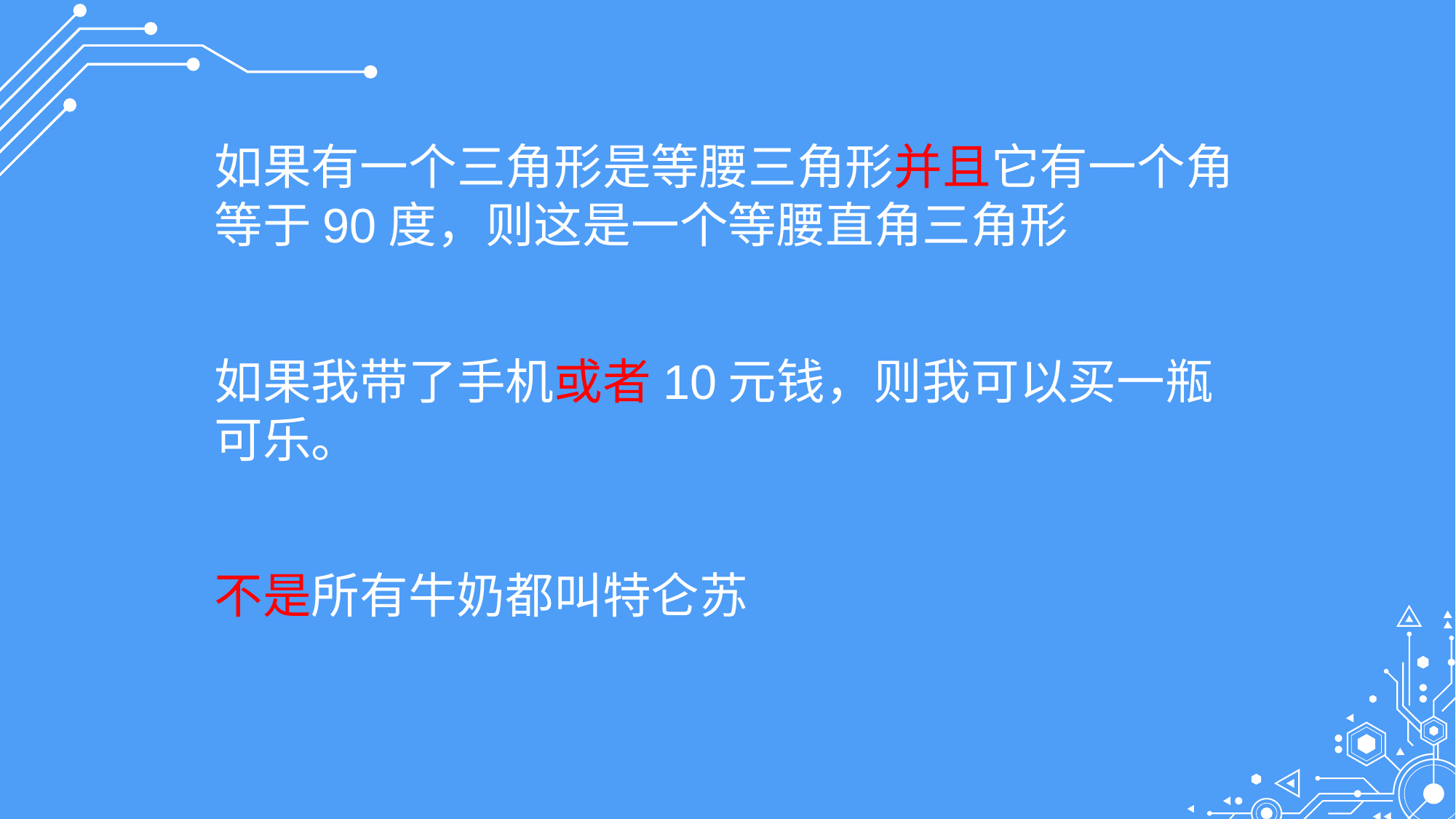

如果有一个三角形是等腰三角形并且它有一个角等于90度，则这是一个等腰直角三角形
如果我带了手机或者10元钱，则我可以买一瓶可乐。
不是所有牛奶都叫特仑苏